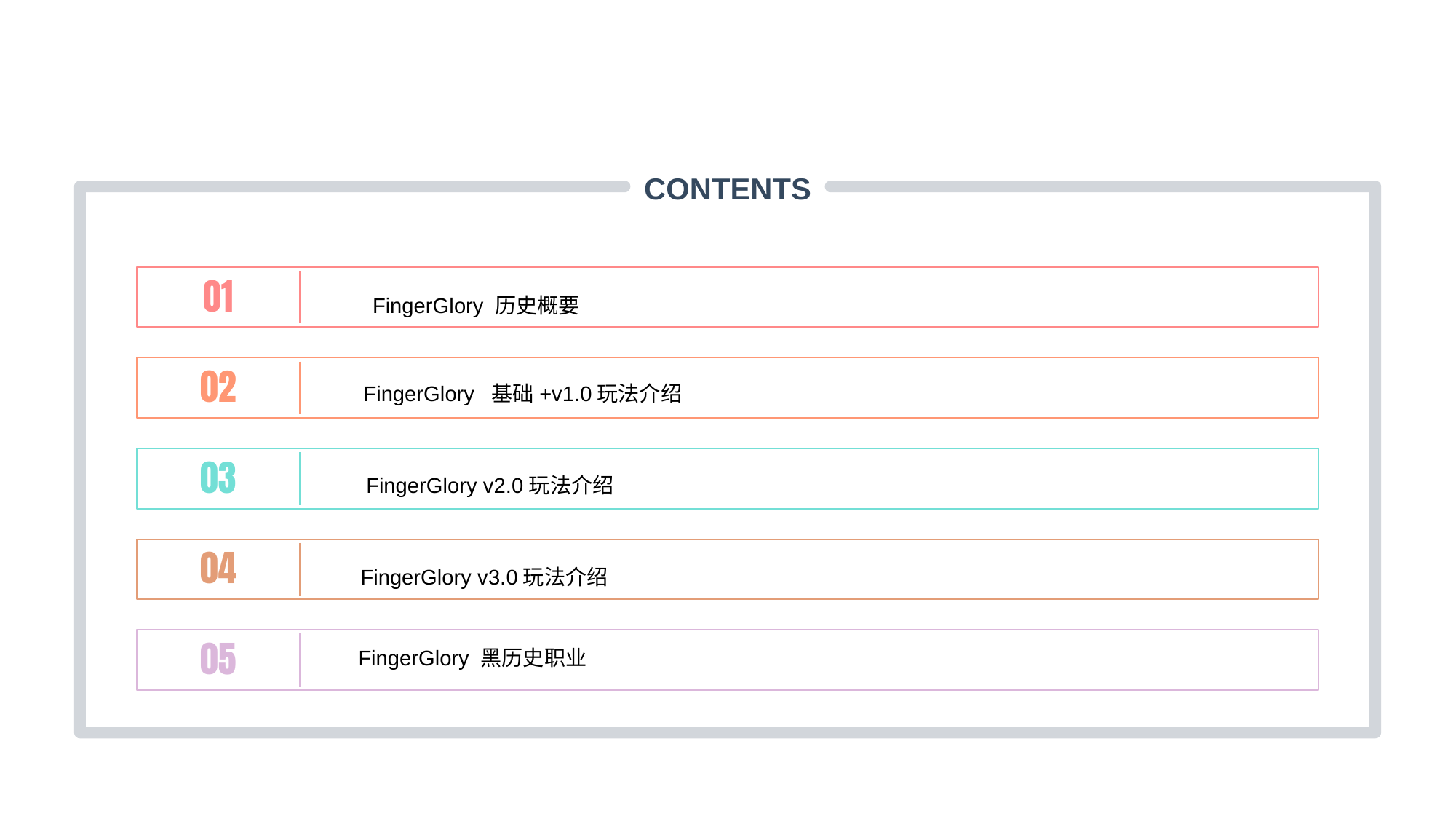

CONTENTS

01
FingerGlory 历史概要

02

03

04

05

FingerGlory  基础+v1.0玩法介绍
FingerGlory v2.0玩法介绍
FingerGlory v3.0玩法介绍
FingerGlory 黑历史职业